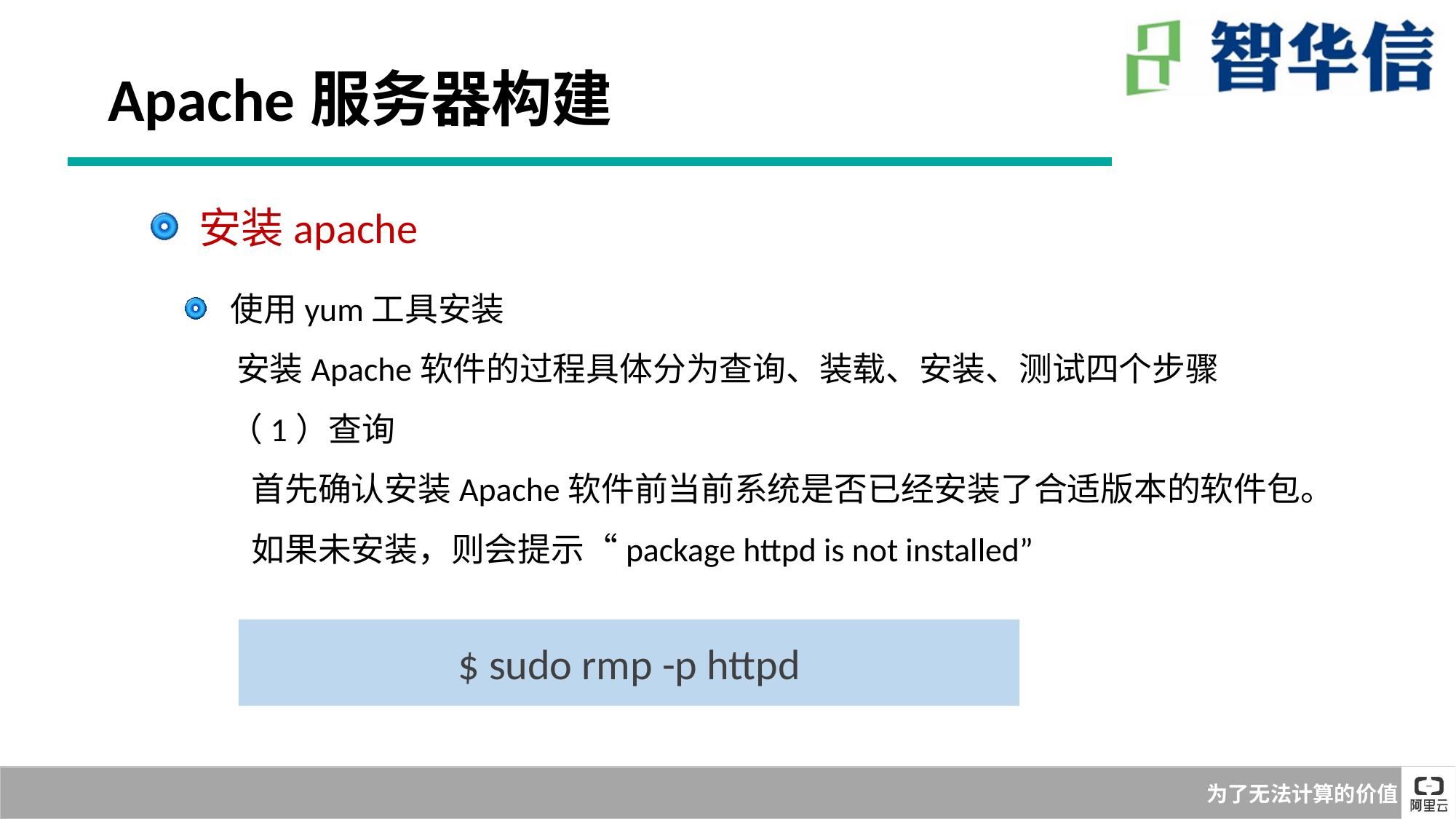

Apache服务器构建
 安装apache
  使用yum工具安装
      安装Apache软件的过程具体分为查询、装载、安装、测试四个步骤
     （1）查询
        首先确认安装Apache软件前当前系统是否已经安装了合适版本的软件包。
        如果未安装，则会提示“package httpd is not installed”

$ sudo rmp -p httpd